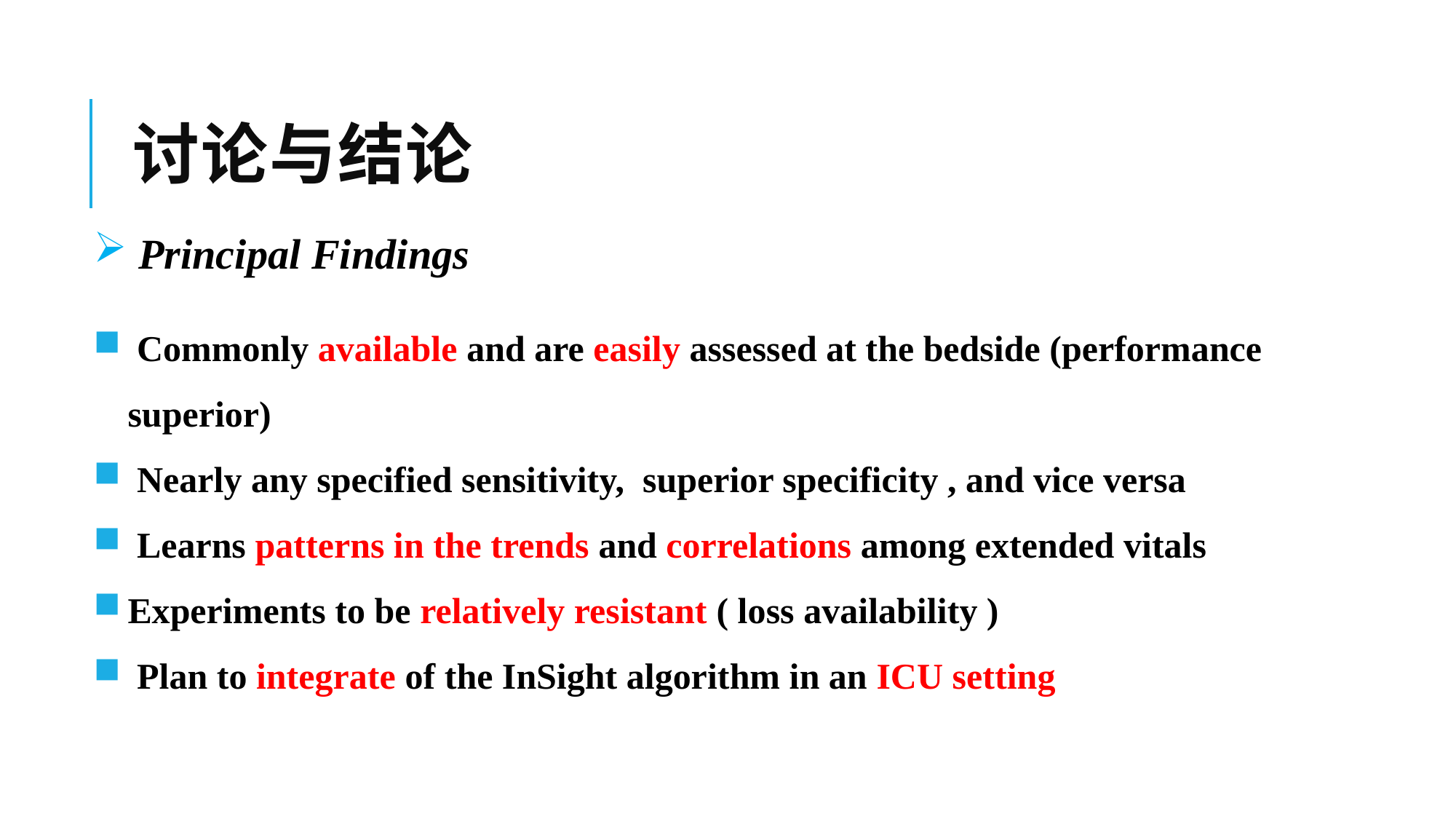

# 讨论与结论
 Principal Findings
 Commonly available and are easily assessed at the bedside (performance superior)
 Nearly any specified sensitivity,  superior specificity , and vice versa
 Learns patterns in the trends and correlations among extended vitals
Experiments to be relatively resistant ( loss availability )
 Plan to integrate of the InSight algorithm in an ICU setting